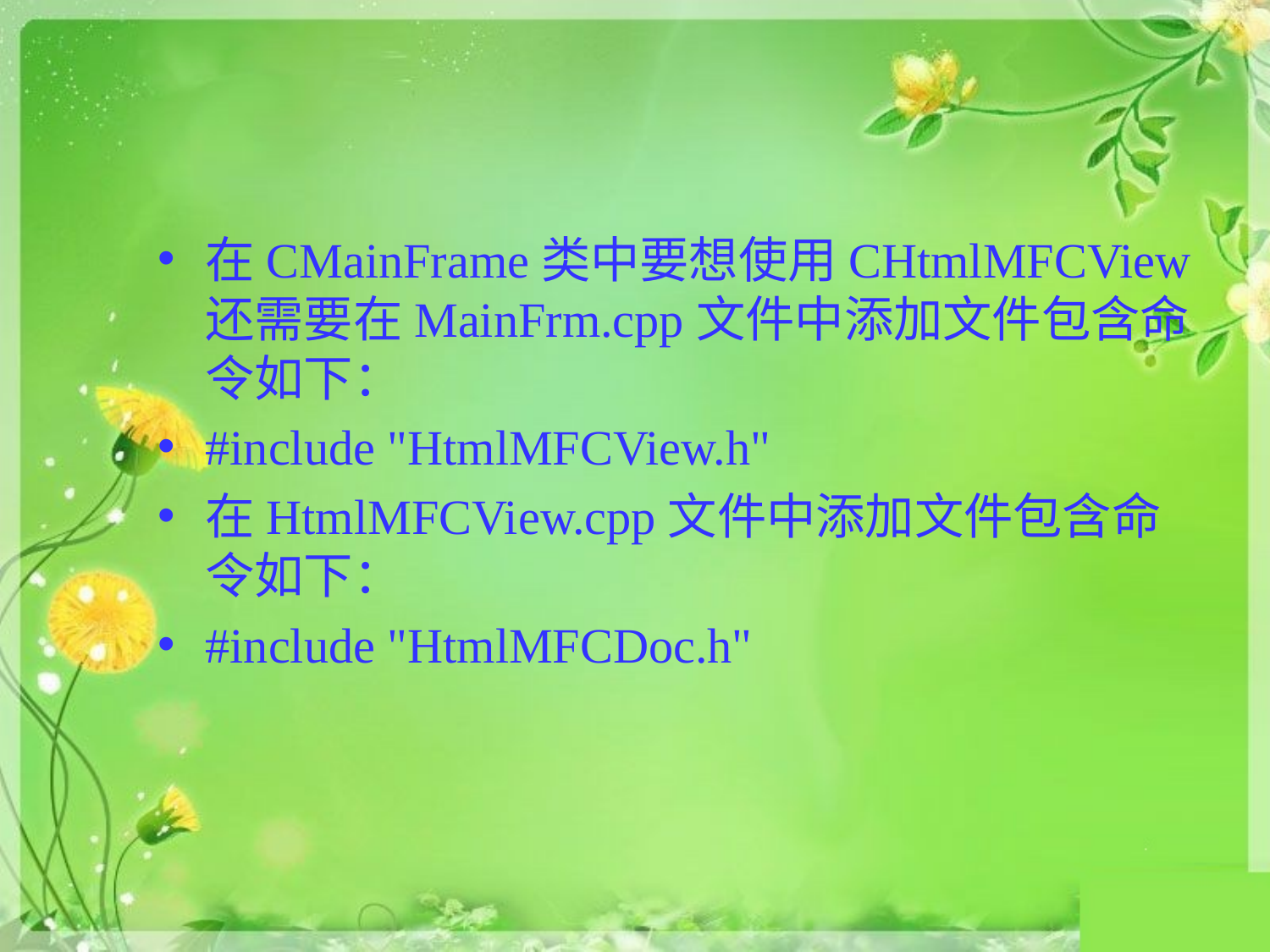

#
在CMainFrame类中要想使用CHtmlMFCView还需要在MainFrm.cpp文件中添加文件包含命令如下：
#include "HtmlMFCView.h"
在HtmlMFCView.cpp文件中添加文件包含命令如下：
#include "HtmlMFCDoc.h"